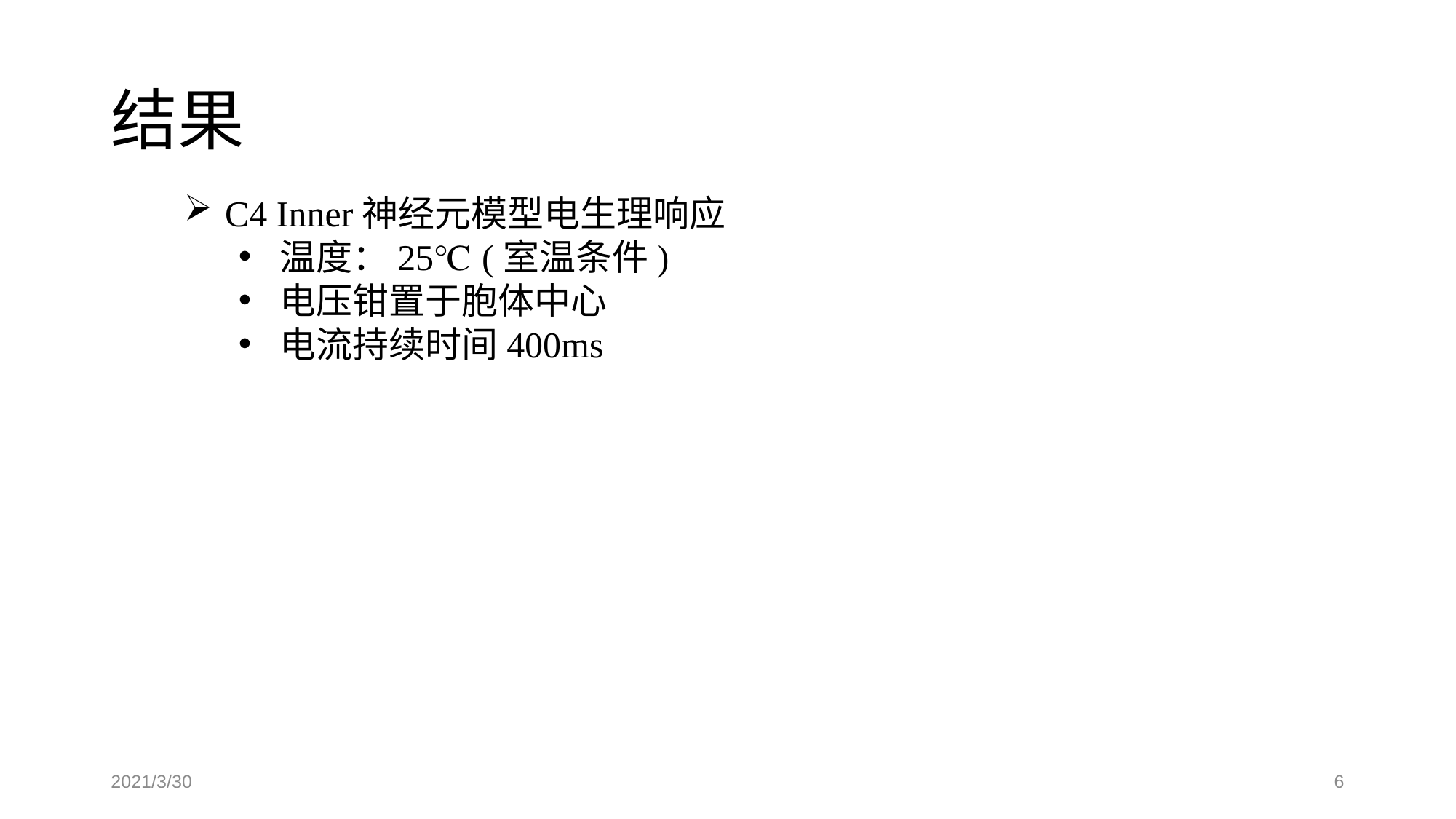

# 结果
C4 Inner神经元模型电生理响应
温度：25℃ (室温条件)
电压钳置于胞体中心
电流持续时间400ms
2021/3/30
6